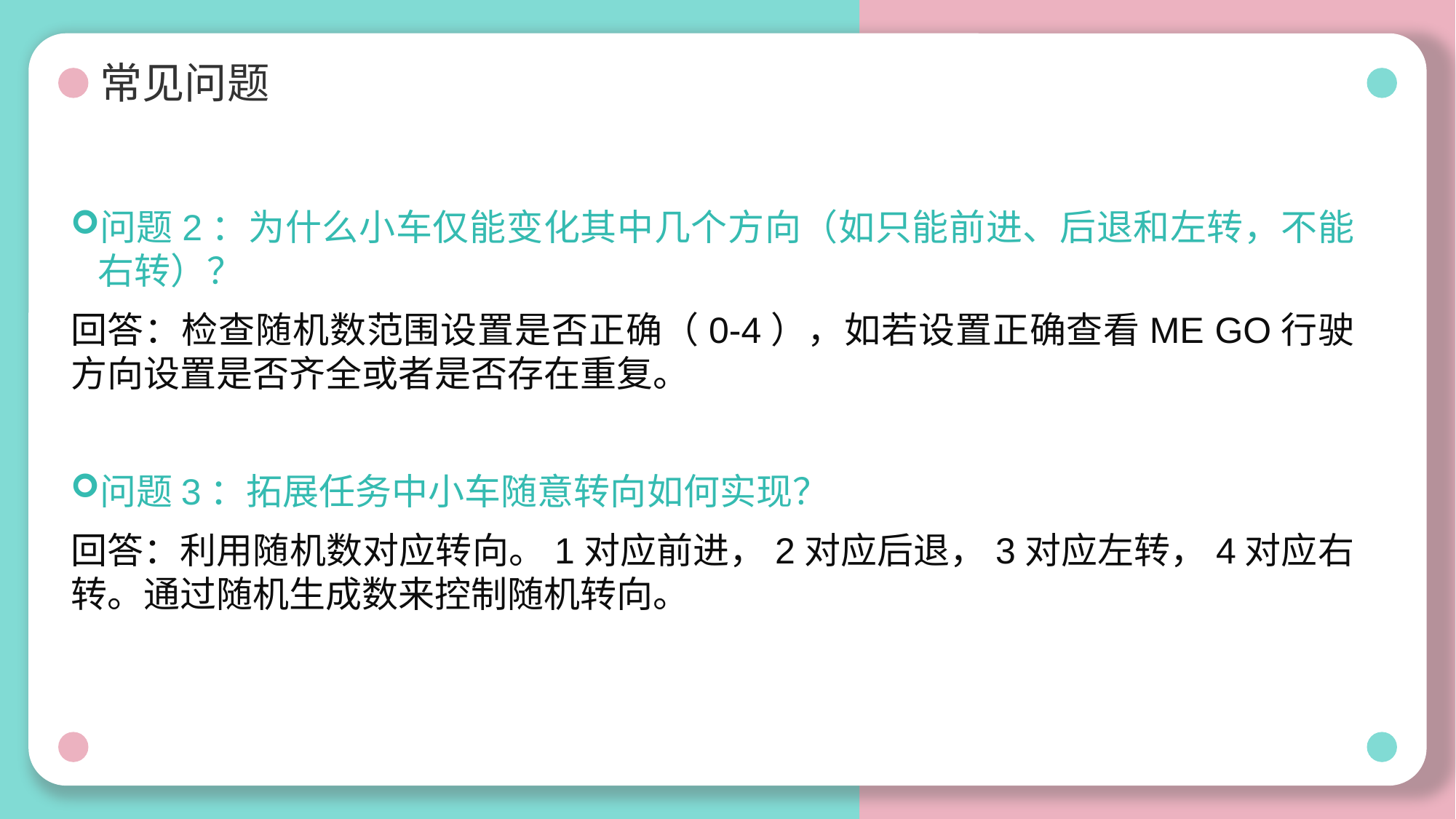

# 常见问题
问题2：为什么小车仅能变化其中几个方向（如只能前进、后退和左转，不能右转）？
回答：检查随机数范围设置是否正确（0-4），如若设置正确查看ME GO行驶方向设置是否齐全或者是否存在重复。

问题3：拓展任务中小车随意转向如何实现？
回答：利用随机数对应转向。1对应前进，2对应后退，3对应左转，4对应右转。通过随机生成数来控制随机转向。